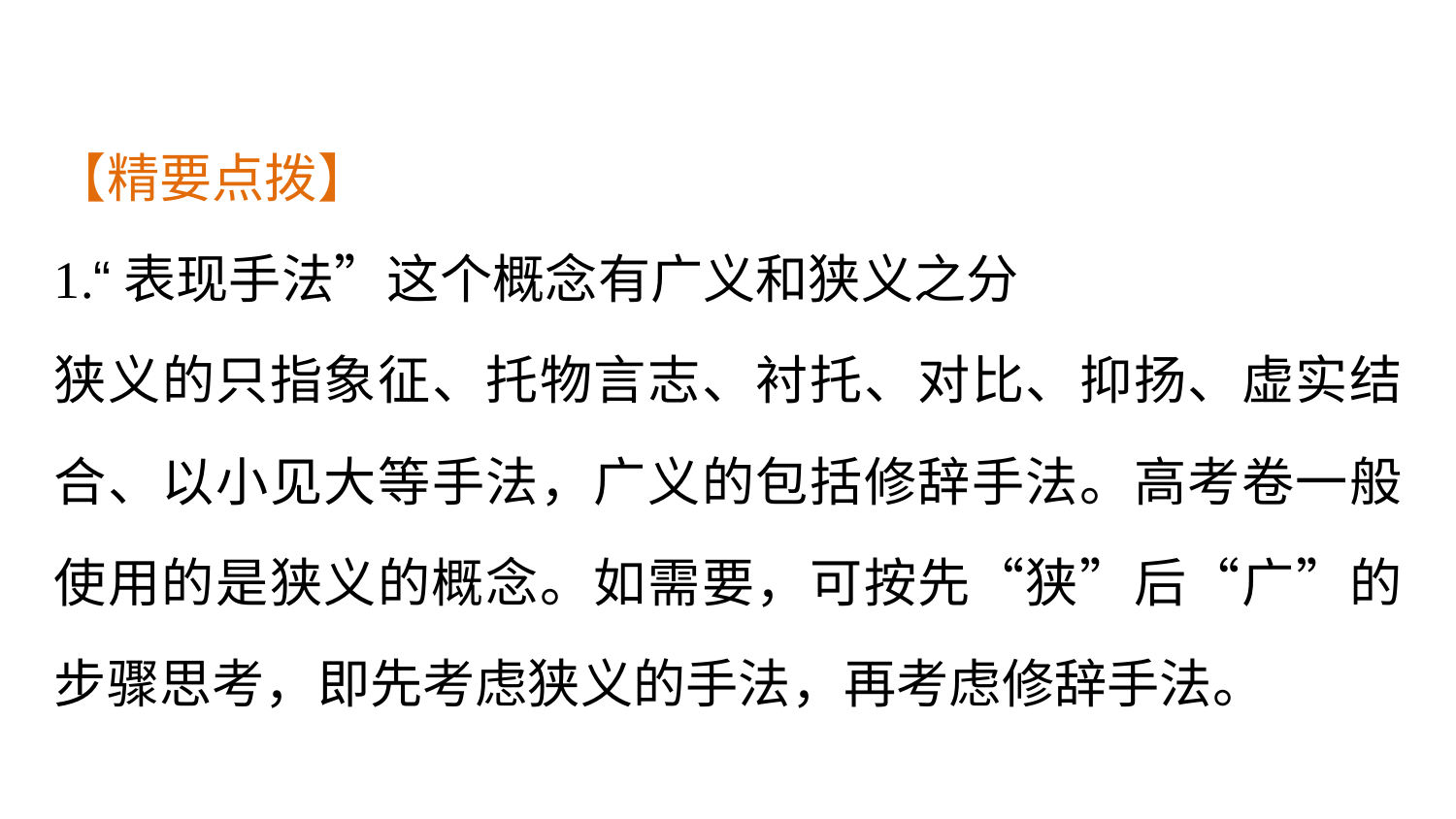

【精要点拨】
1.“表现手法”这个概念有广义和狭义之分
狭义的只指象征、托物言志、衬托、对比、抑扬、虚实结合、以小见大等手法，广义的包括修辞手法。高考卷一般使用的是狭义的概念。如需要，可按先“狭”后“广”的步骤思考，即先考虑狭义的手法，再考虑修辞手法。